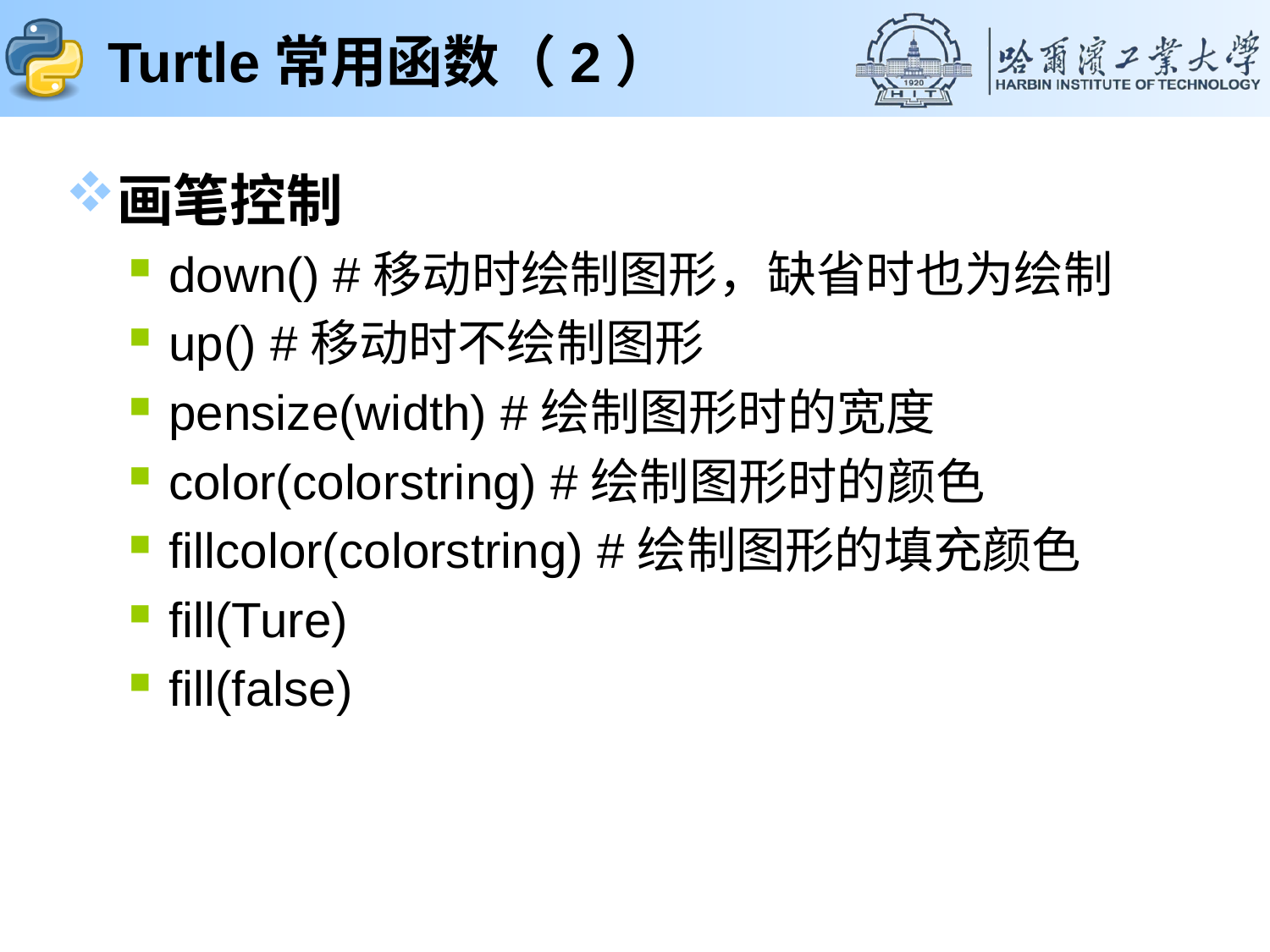

# Turtle常用函数（2）
画笔控制
down() #移动时绘制图形，缺省时也为绘制
up() #移动时不绘制图形
pensize(width) #绘制图形时的宽度
color(colorstring) #绘制图形时的颜色
fillcolor(colorstring) #绘制图形的填充颜色
fill(Ture)
fill(false)